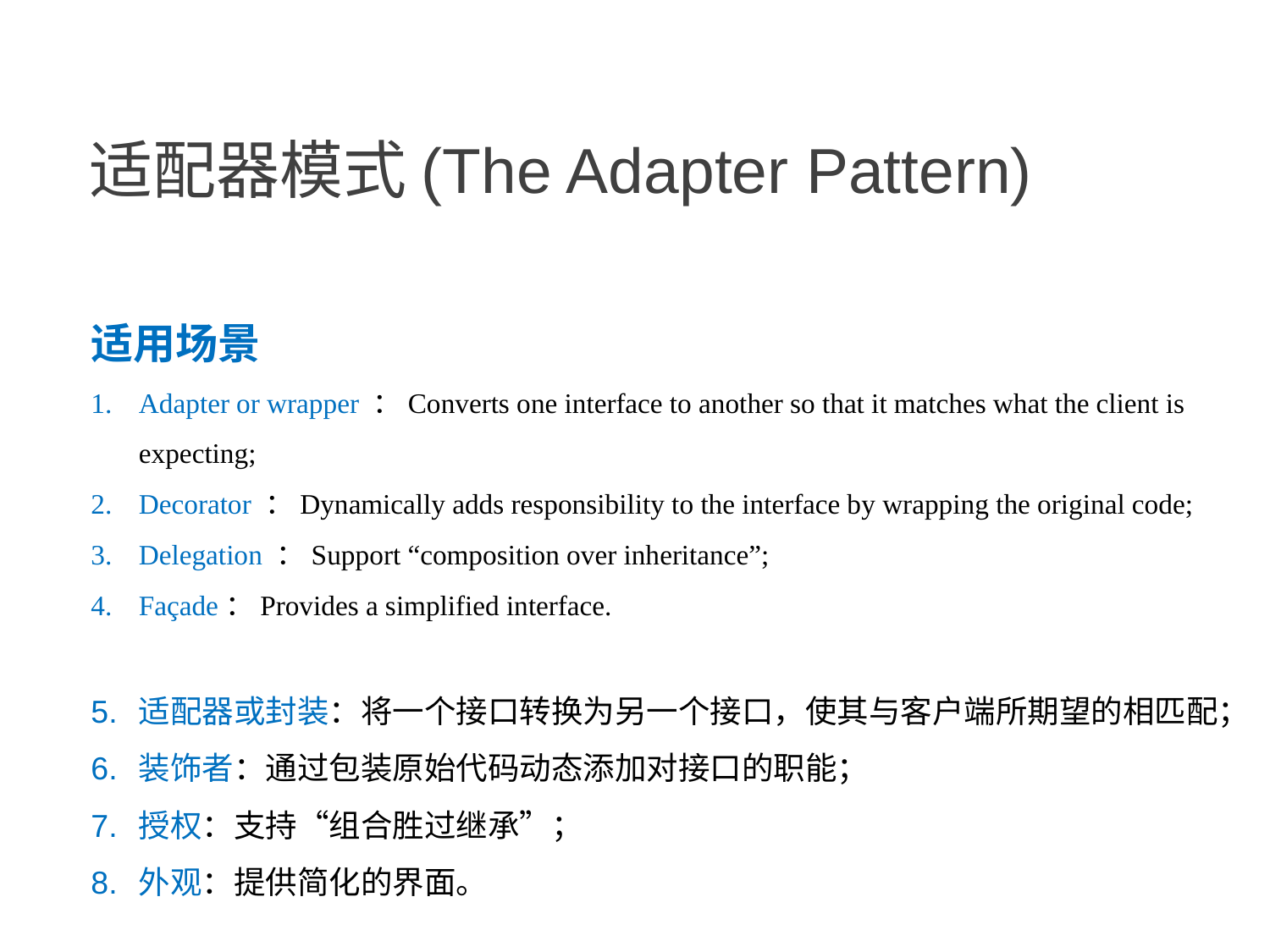

适配器模式(The Adapter Pattern)
适用场景
Adapter or wrapper ：Converts one interface to another so that it matches what the client is expecting;
Decorator ：Dynamically adds responsibility to the interface by wrapping the original code;
Delegation ：Support “composition over inheritance”;
Façade：Provides a simplified interface.

适配器或封装：将一个接口转换为另一个接口，使其与客户端所期望的相匹配；
装饰者：通过包装原始代码动态添加对接口的职能；
授权：支持“组合胜过继承”；
外观：提供简化的界面。